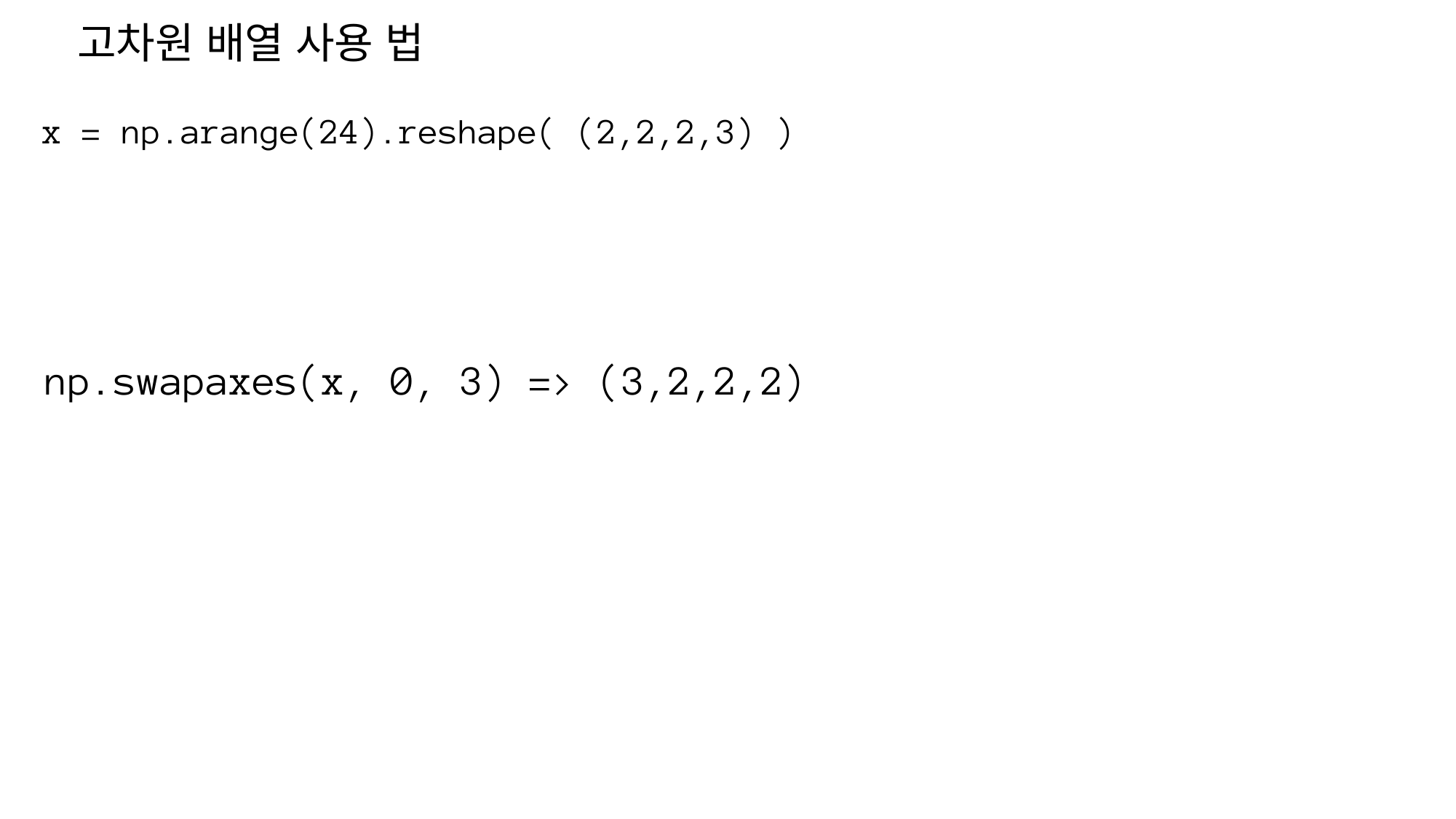

고차원 배열 사용 법
x = np.arange(24).reshape( (2,2,2,3) )
np.swapaxes(x, 0, 3) => (3,2,2,2)